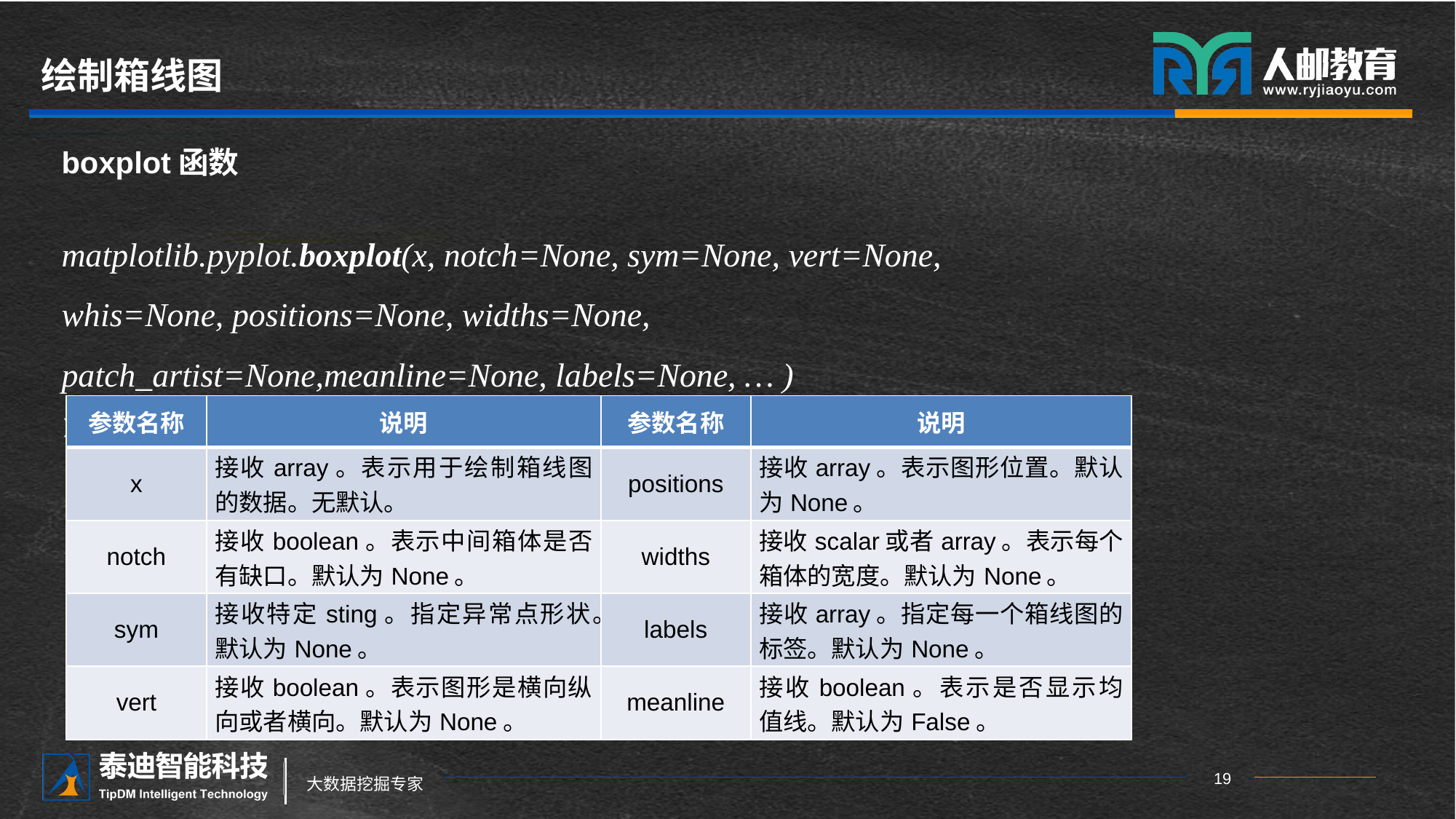

# 绘制箱线图
boxplot函数
matplotlib.pyplot.boxplot(x, notch=None, sym=None, vert=None, whis=None, positions=None, widths=None, patch_artist=None,meanline=None, labels=None, … )
常用参数及说明如下表所示。

| 参数名称 | 说明 | 参数名称 | 说明 |
| --- | --- | --- | --- |
| x | 接收array。表示用于绘制箱线图的数据。无默认。 | positions | 接收array。表示图形位置。默认为None。 |
| notch | 接收boolean。表示中间箱体是否有缺口。默认为None。 | widths | 接收scalar或者array。表示每个箱体的宽度。默认为None。 |
| sym | 接收特定sting。指定异常点形状。默认为None。 | labels | 接收array。指定每一个箱线图的标签。默认为None。 |
| vert | 接收boolean。表示图形是横向纵向或者横向。默认为None。 | meanline | 接收boolean。表示是否显示均值线。默认为False。 |